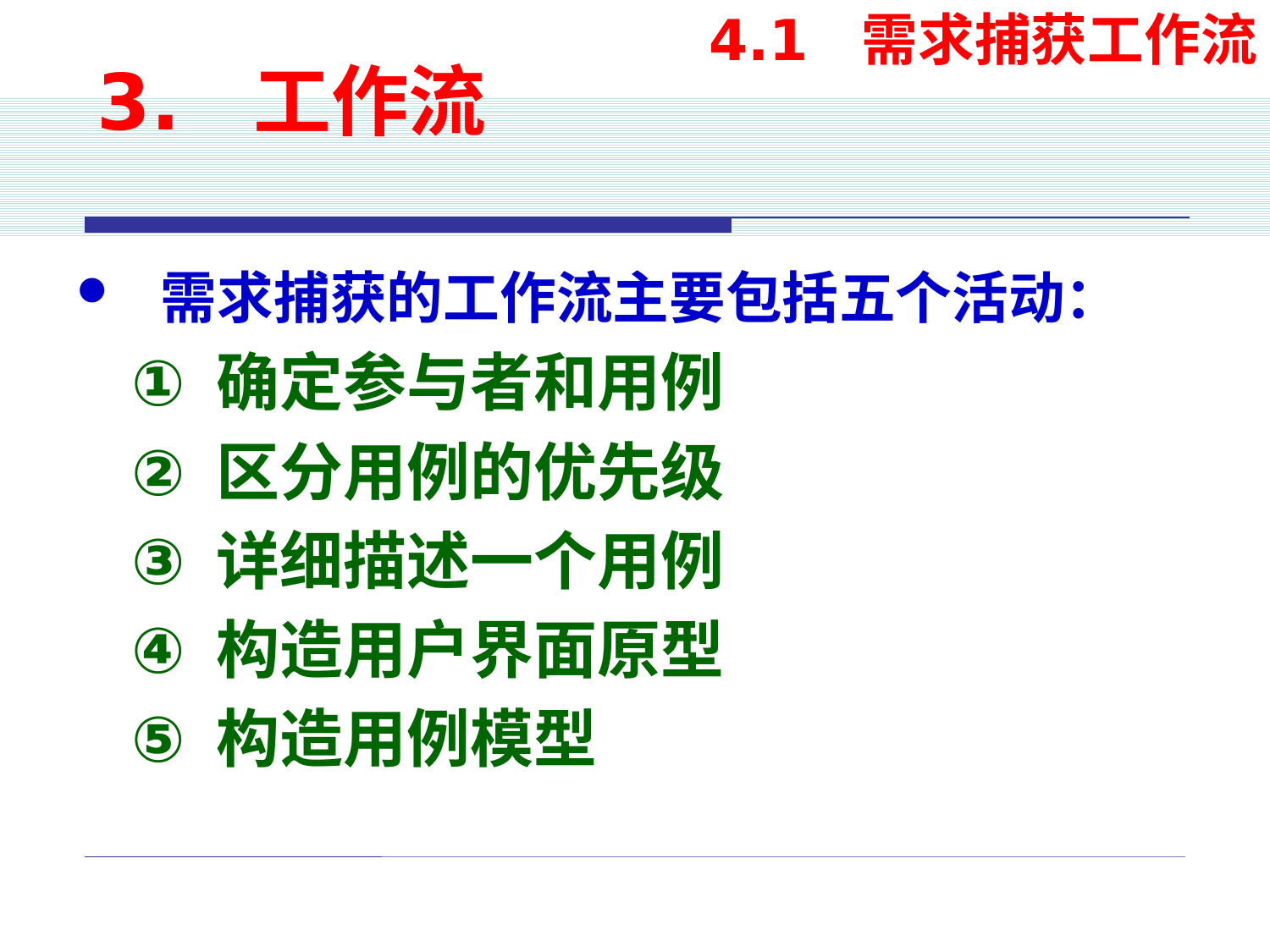

3.  工作流
 4.1  需求捕获工作流
需求捕获的工作流主要包括五个活动：
确定参与者和用例
区分用例的优先级
详细描述一个用例
构造用户界面原型
构造用例模型